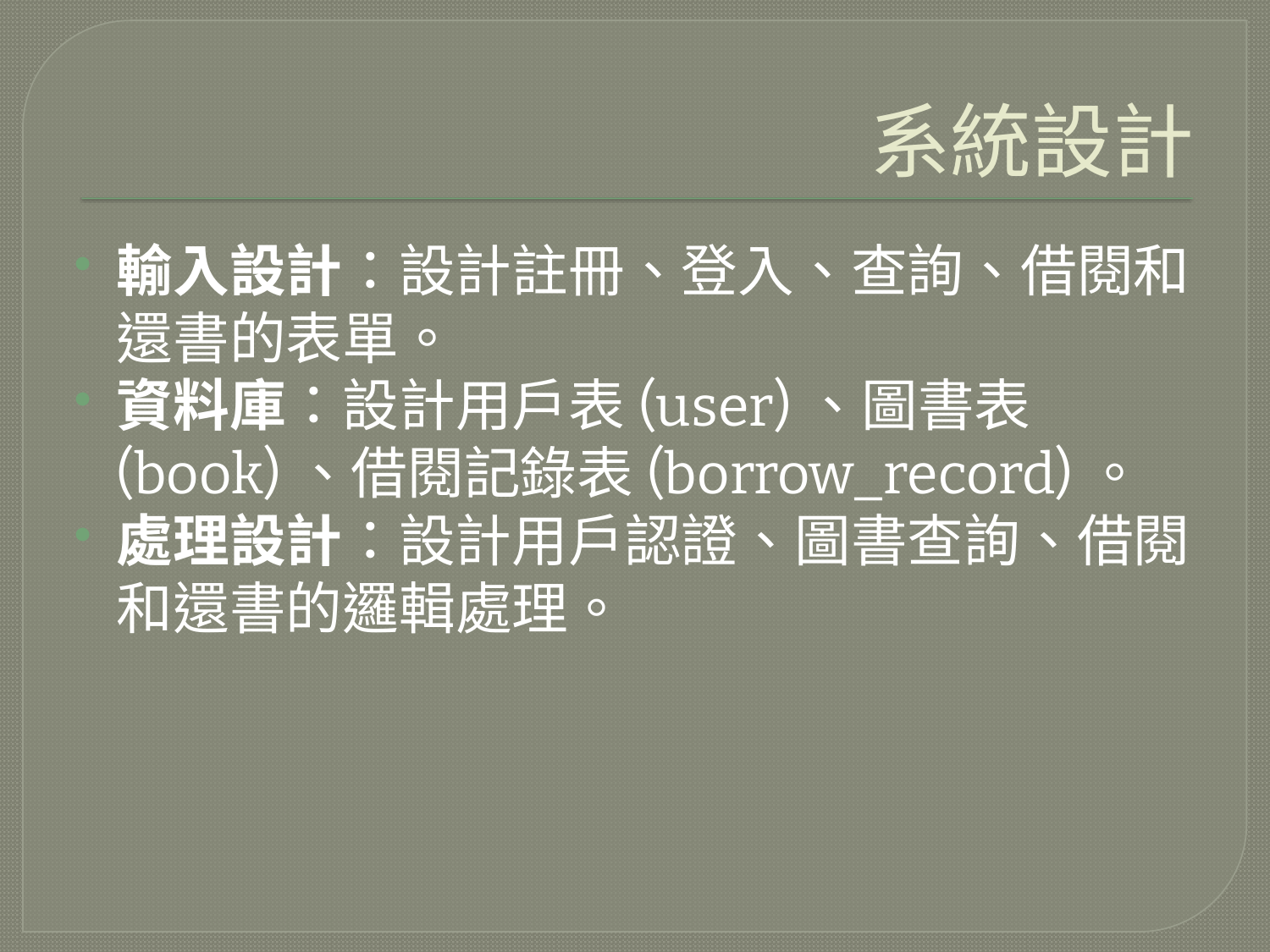

# 系統設計
輸入設計：設計註冊、登入、查詢、借閱和還書的表單。
資料庫：設計用戶表(user)、圖書表(book)、借閱記錄表(borrow_record)。
處理設計：設計用戶認證、圖書查詢、借閱和還書的邏輯處理。